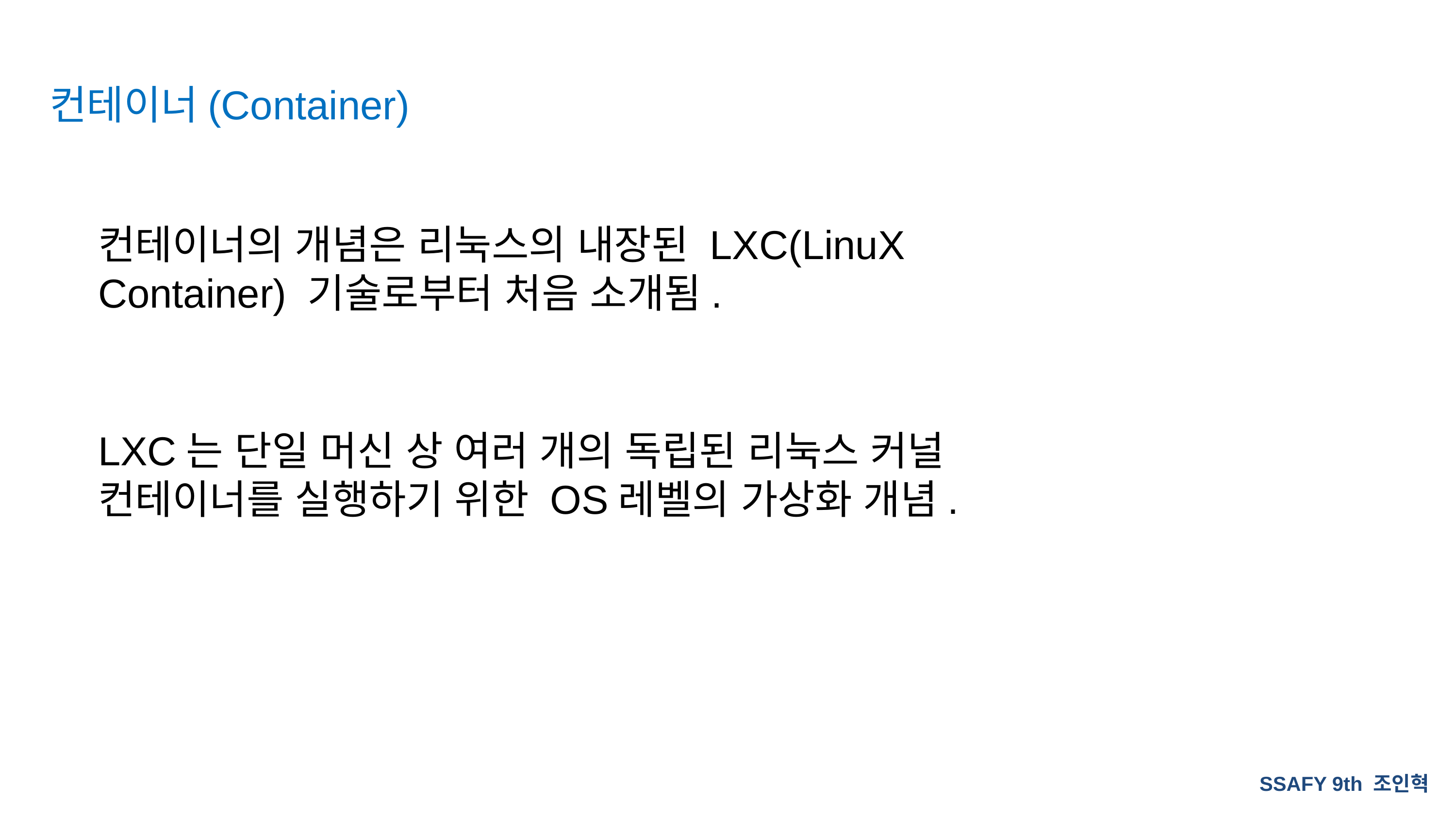

컨테이너(Container)
컨테이너의 개념은 리눅스의 내장된 LXC(LinuX Container) 기술로부터 처음 소개됨.
LXC는 단일 머신 상 여러 개의 독립된 리눅스 커널 컨테이너를 실행하기 위한 OS레벨의 가상화 개념.
SSAFY 9th 조인혁